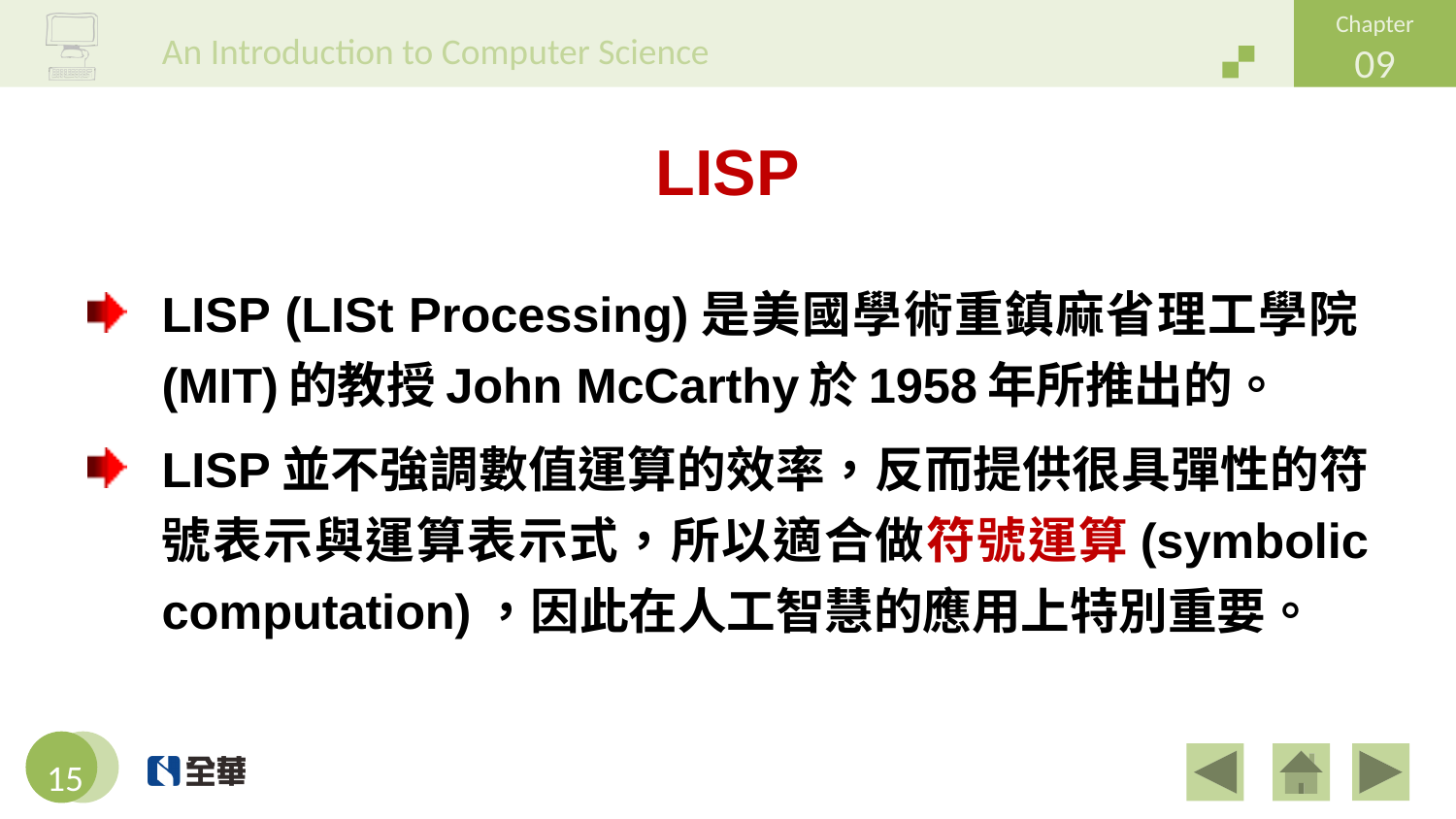

# LISP
LISP (LISt Processing)是美國學術重鎮麻省理工學院(MIT)的教授John McCarthy於1958年所推出的。
LISP並不強調數值運算的效率，反而提供很具彈性的符號表示與運算表示式，所以適合做符號運算(symbolic computation)，因此在人工智慧的應用上特別重要。